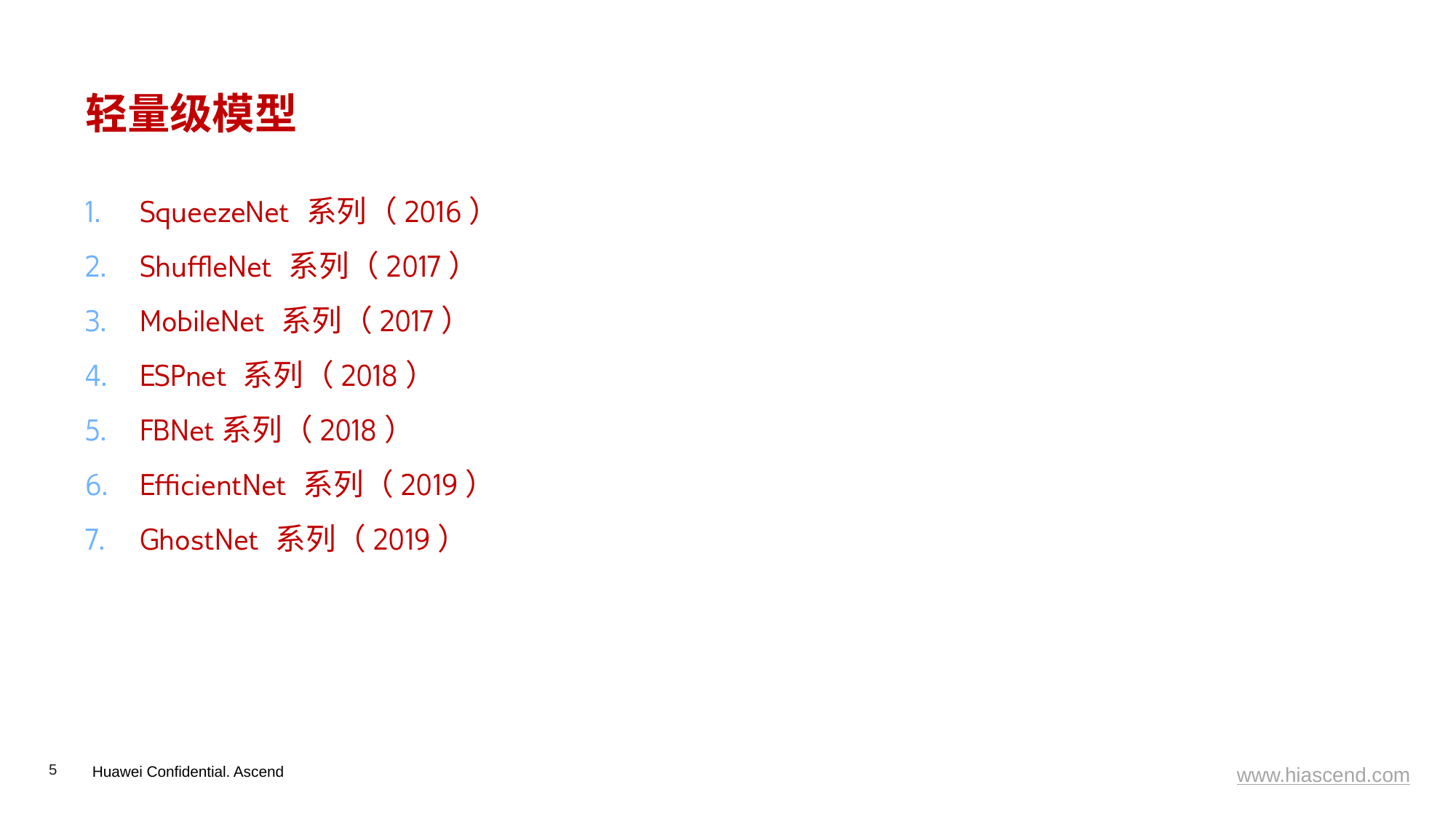

# 轻量级模型
SqueezeNet 系列（2016）
ShuffleNet 系列（2017）
MobileNet 系列（2017）
ESPnet 系列（2018）
FBNet系列（2018）
EfficientNet 系列（2019）
GhostNet 系列（2019）